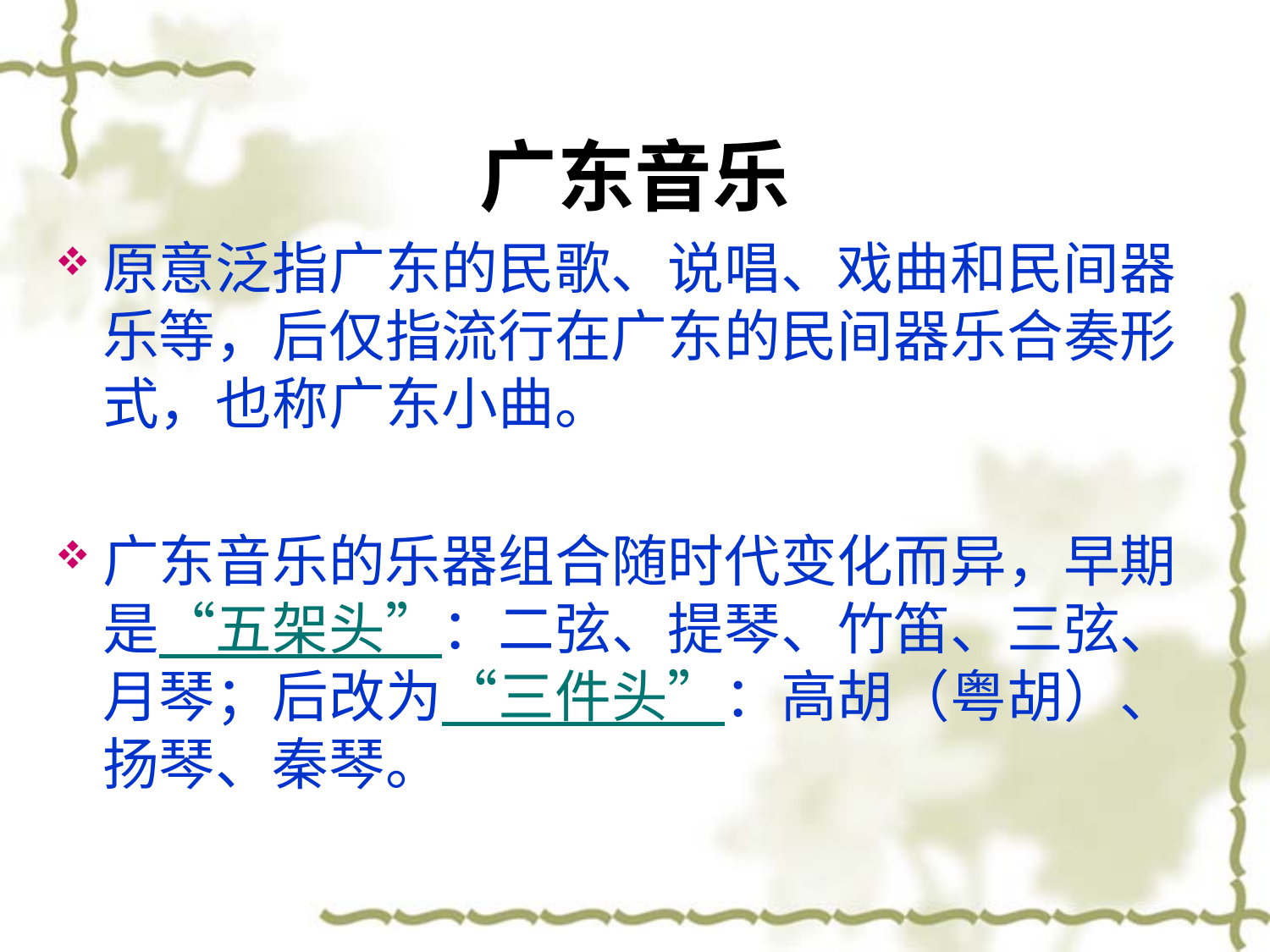

# 广东音乐
原意泛指广东的民歌、说唱、戏曲和民间器乐等，后仅指流行在广东的民间器乐合奏形式，也称广东小曲。

广东音乐的乐器组合随时代变化而异，早期是“五架头”：二弦、提琴、竹笛、三弦、月琴；后改为“三件头”：高胡（粤胡）、扬琴、秦琴。